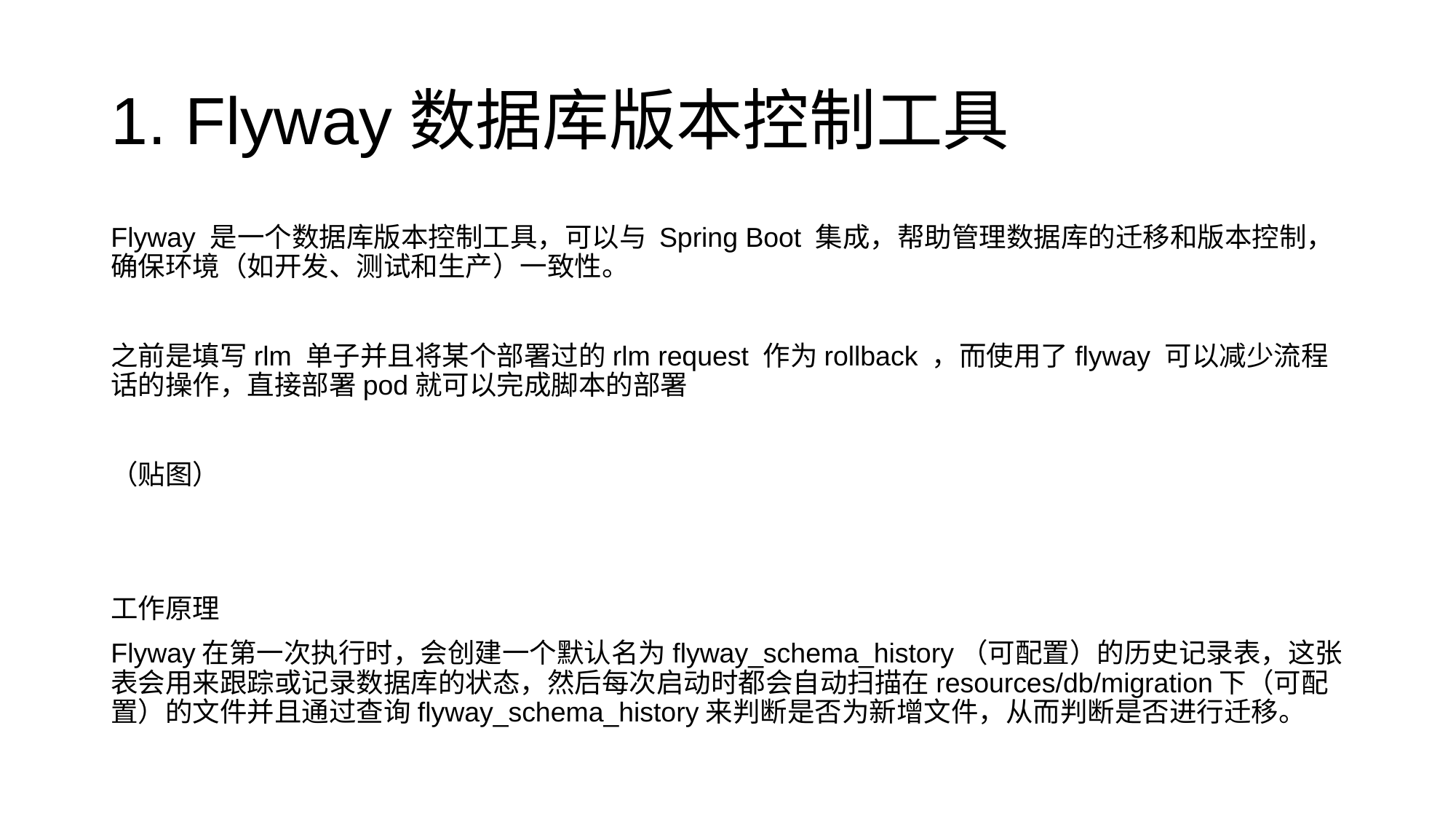

# 1. Flyway数据库版本控制工具
Flyway 是一个数据库版本控制工具，可以与 Spring Boot 集成，帮助管理数据库的迁移和版本控制，确保环境（如开发、测试和生产）一致性。

之前是填写rlm 单子并且将某个部署过的rlm request 作为rollback ，而使用了flyway 可以减少流程话的操作，直接部署pod就可以完成脚本的部署

（贴图）

工作原理
Flyway在第一次执行时，会创建一个默认名为flyway_schema_history（可配置）的历史记录表，这张表会用来跟踪或记录数据库的状态，然后每次启动时都会自动扫描在resources/db/migration下（可配置）的文件并且通过查询flyway_schema_history来判断是否为新增文件，从而判断是否进行迁移。